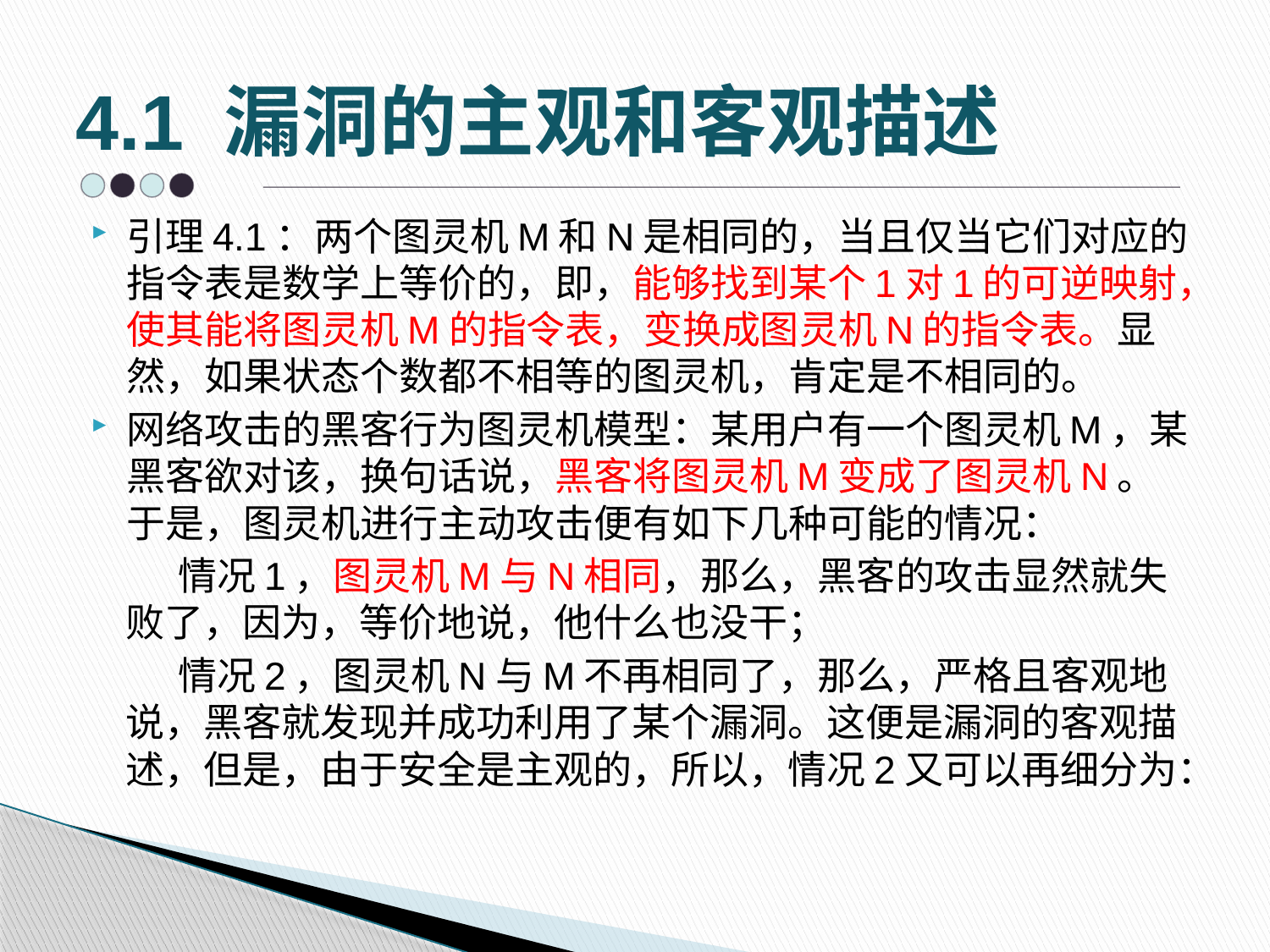

# 4.1 漏洞的主观和客观描述

引理4.1：两个图灵机M和N是相同的，当且仅当它们对应的指令表是数学上等价的，即，能够找到某个1对1的可逆映射，使其能将图灵机M的指令表，变换成图灵机N的指令表。显然，如果状态个数都不相等的图灵机，肯定是不相同的。
网络攻击的黑客行为图灵机模型：某用户有一个图灵机M，某黑客欲对该，换句话说，黑客将图灵机M变成了图灵机N。于是，图灵机进行主动攻击便有如下几种可能的情况：
     情况1，图灵机M与N相同，那么，黑客的攻击显然就失败了，因为，等价地说，他什么也没干；
     情况2，图灵机N与M不再相同了，那么，严格且客观地说，黑客就发现并成功利用了某个漏洞。这便是漏洞的客观描述，但是，由于安全是主观的，所以，情况2又可以再细分为：